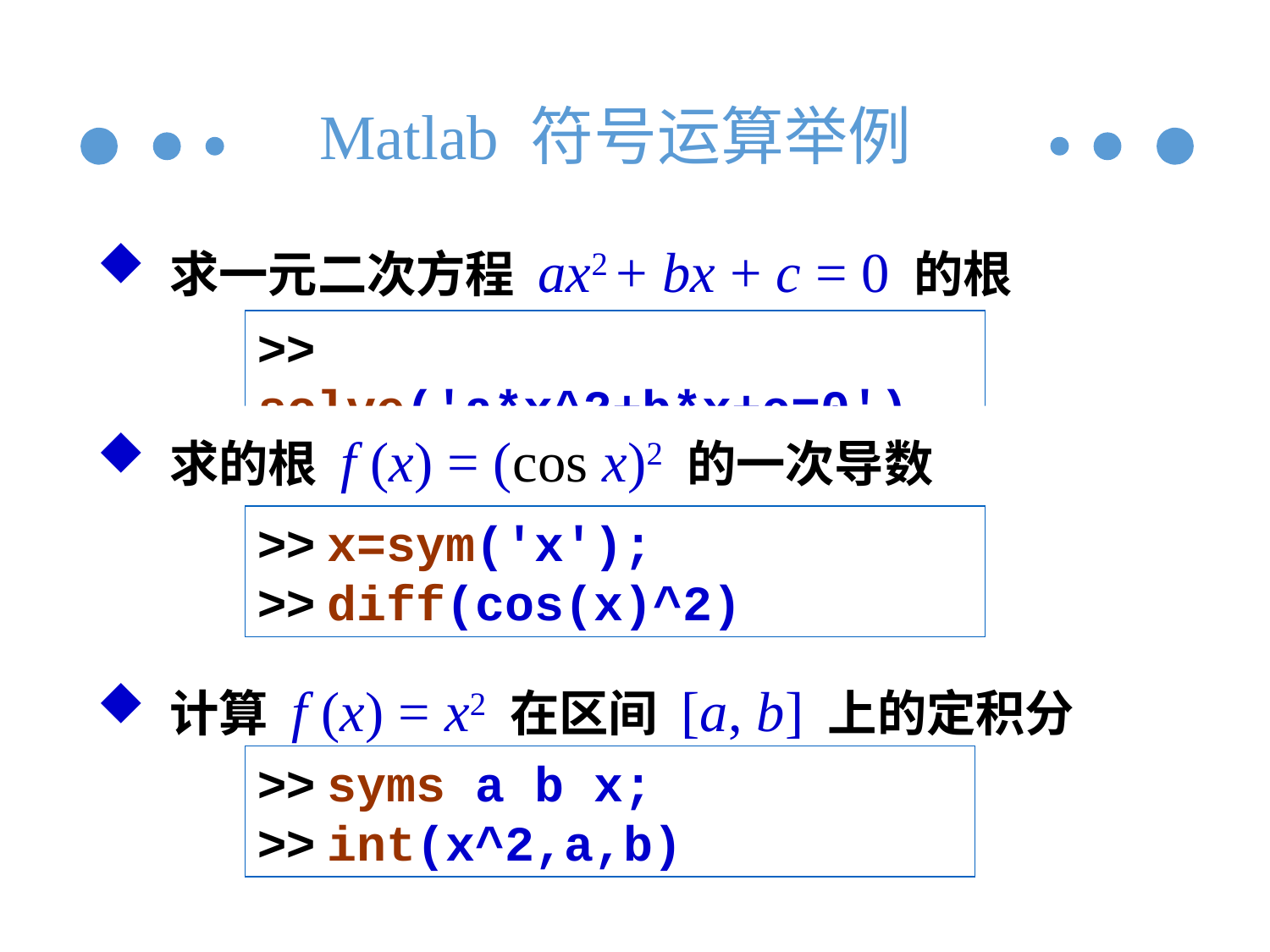

# Matlab 符号运算举例
 求一元二次方程 ax2 + bx + c = 0 的根
>> solve('a*x^2+b*x+c=0')
 求的根 f (x) = (cos x)2 的一次导数
>> x=sym('x');
>> diff(cos(x)^2)
 计算 f (x) = x2 在区间 [a, b] 上的定积分
>> syms a b x;
>> int(x^2,a,b)
4